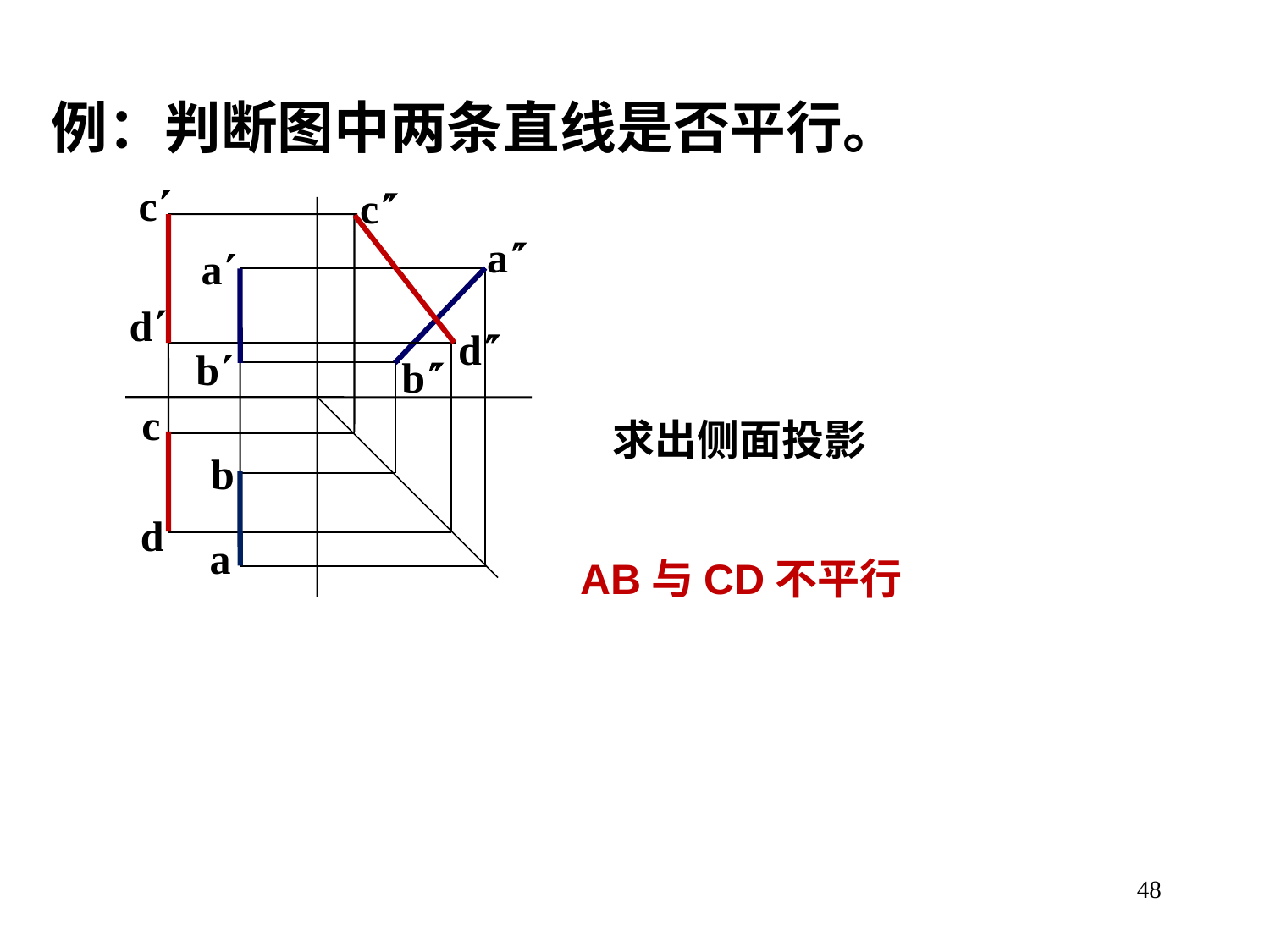

例：判断图中两条直线是否平行。
c′
c″

a″
a′

d′

d″
b′

b″

c

求出侧面投影

b

d
a

AB与CD不平行

48